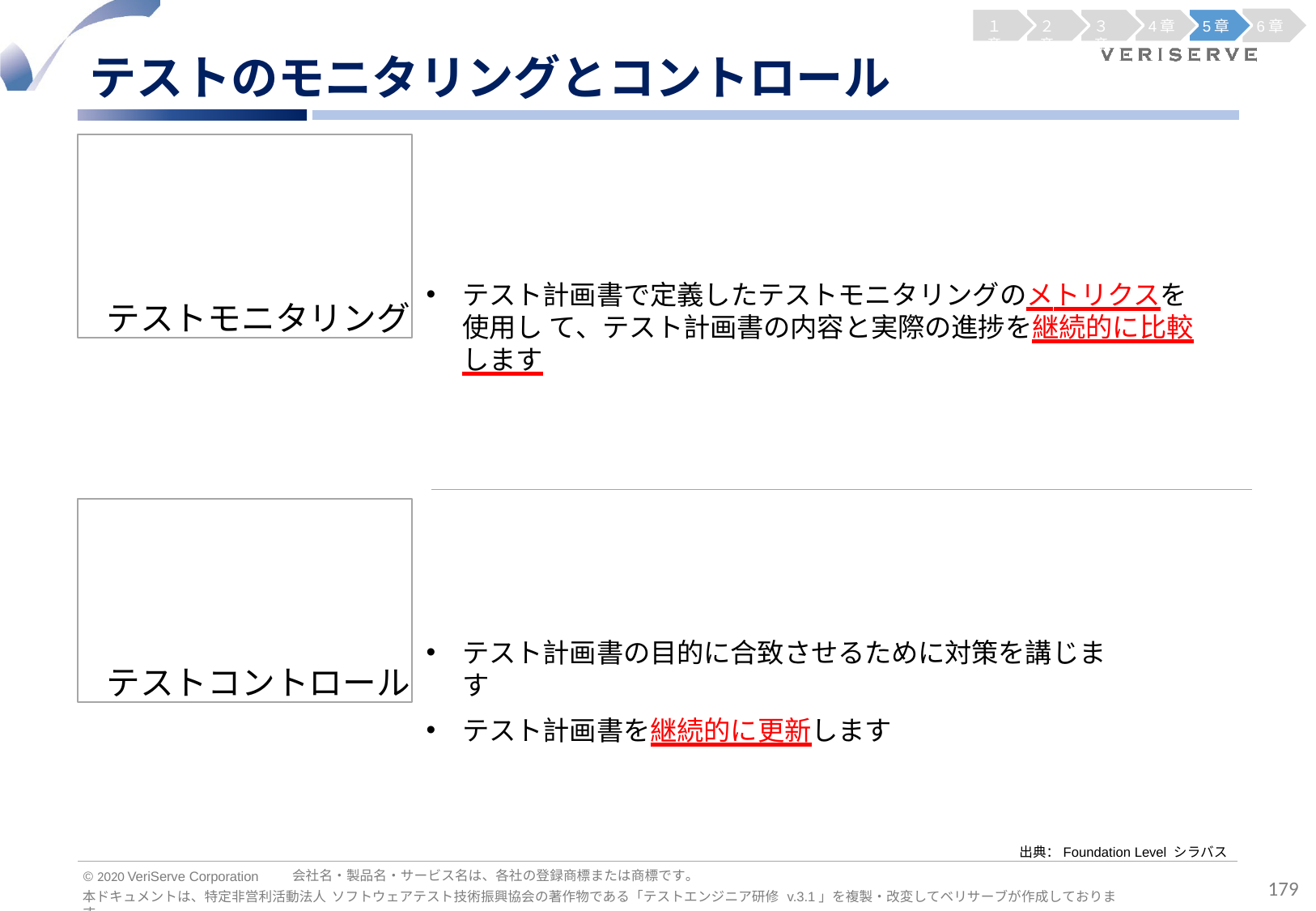

１章
２章
３章
4章
5章
6章
テストのモニタリングとコントロール

テストモニタリング
テスト計画書で定義したテストモニタリングのメトリクスを使用し て、テスト計画書の内容と実際の進捗を継続的に比較します

テストコントロール
テスト計画書の目的に合致させるために対策を講じます
テスト計画書を継続的に更新します
出典：Foundation Level シラバス
会社名・製品名・サービス名は、各社の登録商標または商標です。
© 2020 VeriServe Corporation
179
本ドキュメントは、特定非営利活動法人 ソフトウェアテスト技術振興協会の著作物である「テストエンジニア研修 v.3.1」を複製・改変してベリサーブが作成しております。